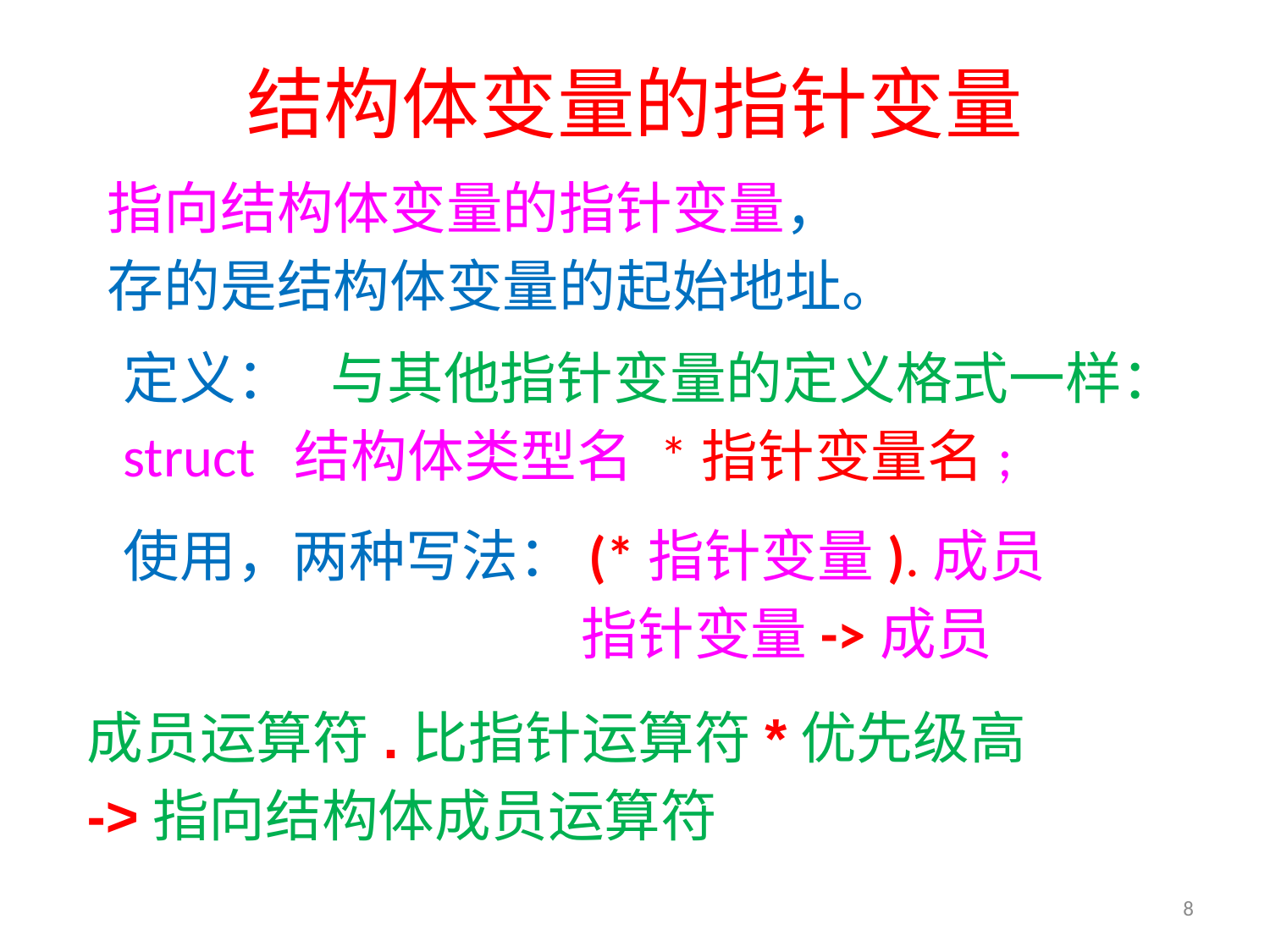

# 结构体变量的指针变量
指向结构体变量的指针变量，
存的是结构体变量的起始地址。
定义：   与其他指针变量的定义格式一样：
struct  结构体类型名 *指针变量名;
使用，两种写法：(*指针变量).成员
                                   指针变量->成员
成员运算符.比指针运算符*优先级高
->指向结构体成员运算符
8